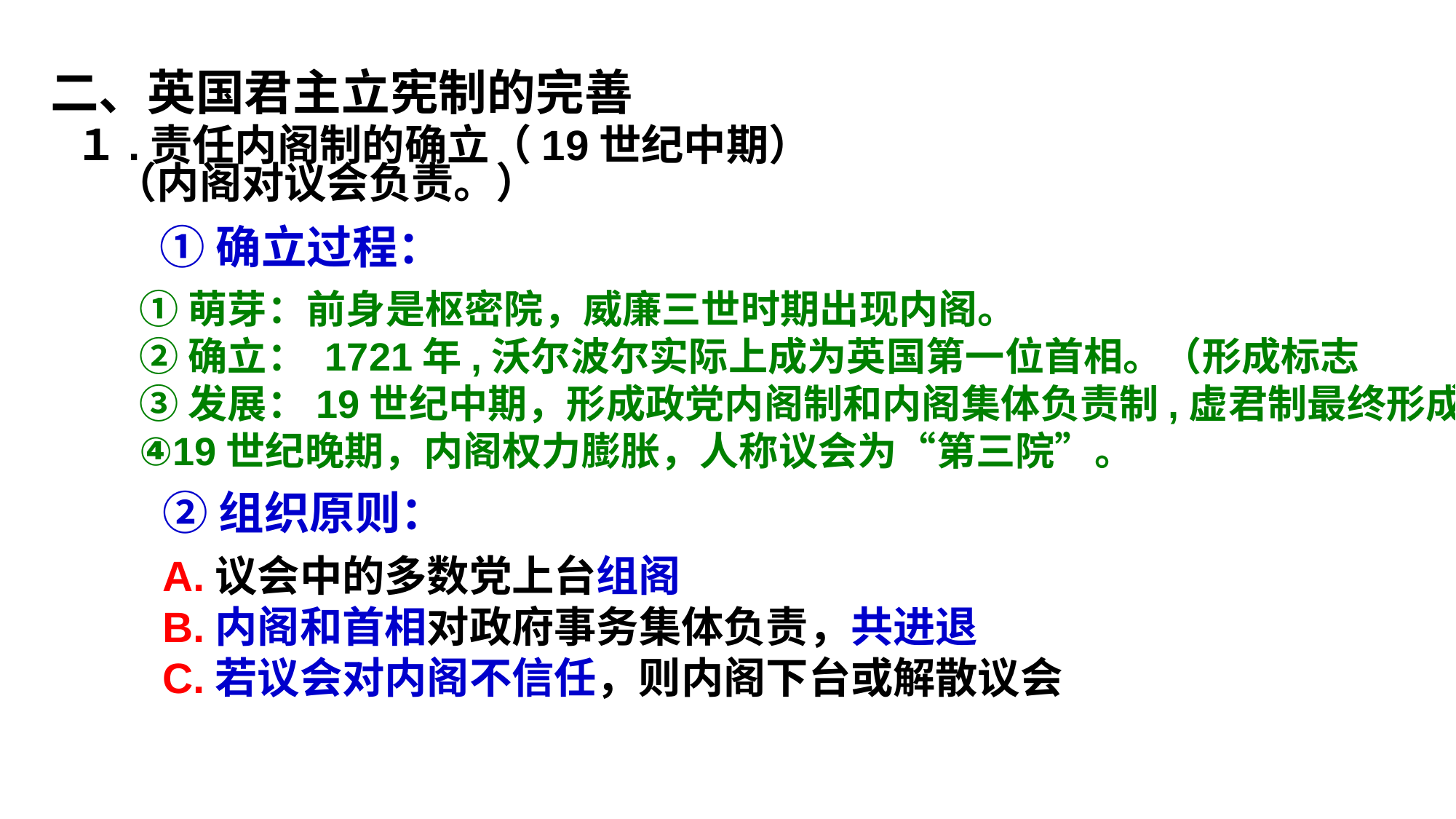

二、英国君主立宪制的完善
１.责任内阁制的确立（19世纪中期）
   （内阁对议会负责。）
①确立过程：
①萌芽：前身是枢密院，威廉三世时期出现内阁。
②确立： 1721年,沃尔波尔实际上成为英国第一位首相。（形成标志
③发展：19世纪中期，形成政党内阁制和内阁集体负责制,虚君制最终形成。
④19世纪晚期，内阁权力膨胀，人称议会为“第三院”。
②组织原则：
A.议会中的多数党上台组阁
B.内阁和首相对政府事务集体负责，共进退
C.若议会对内阁不信任，则内阁下台或解散议会